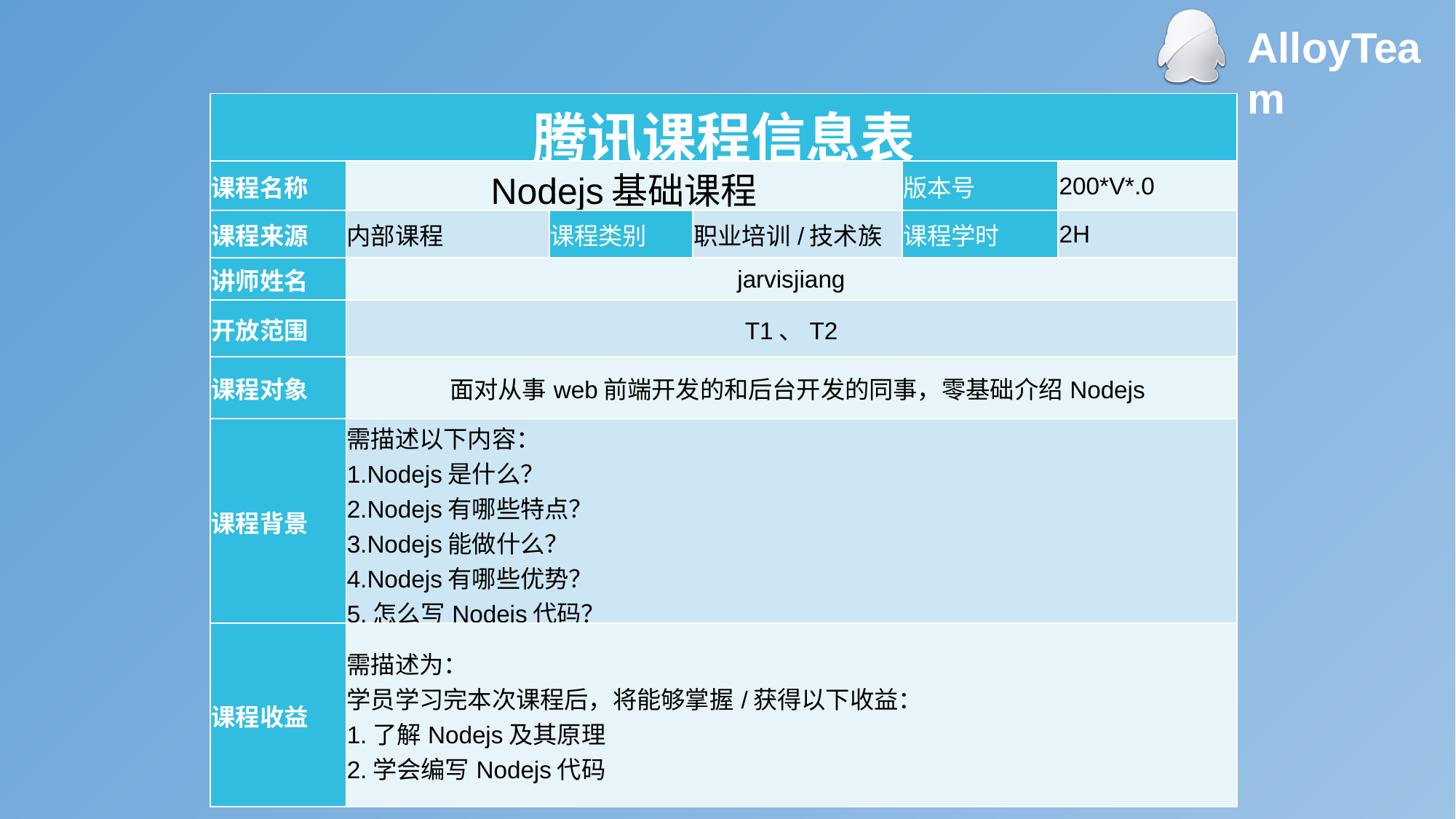

| 腾讯课程信息表 |  |  |  |  |  |
| --- | --- | --- | --- | --- | --- |
| 课程名称 | Nodejs基础课程 |  |  | 版本号 | 200\*V\*.0 |
| 课程来源 | 内部课程 | 课程类别 | 职业培训/技术族 | 课程学时 | 2H |
| 讲师姓名 | jarvisjiang |  |  |  |  |
| 开放范围 | T1、T2 |  |  |  |  |
| 课程对象 | 面对从事web前端开发的和后台开发的同事，零基础介绍Nodejs |  |  |  |  |
| 课程背景 | 需描述以下内容： 1.Nodejs是什么？ 2.Nodejs有哪些特点？ 3.Nodejs能做什么？ 4.Nodejs有哪些优势？ 5.怎么写Nodejs代码？ |  |  |  |  |
| 课程收益 | 需描述为： 学员学习完本次课程后，将能够掌握/获得以下收益： 1.了解Nodejs及其原理 2.学会编写Nodejs代码 |  |  |  |  |